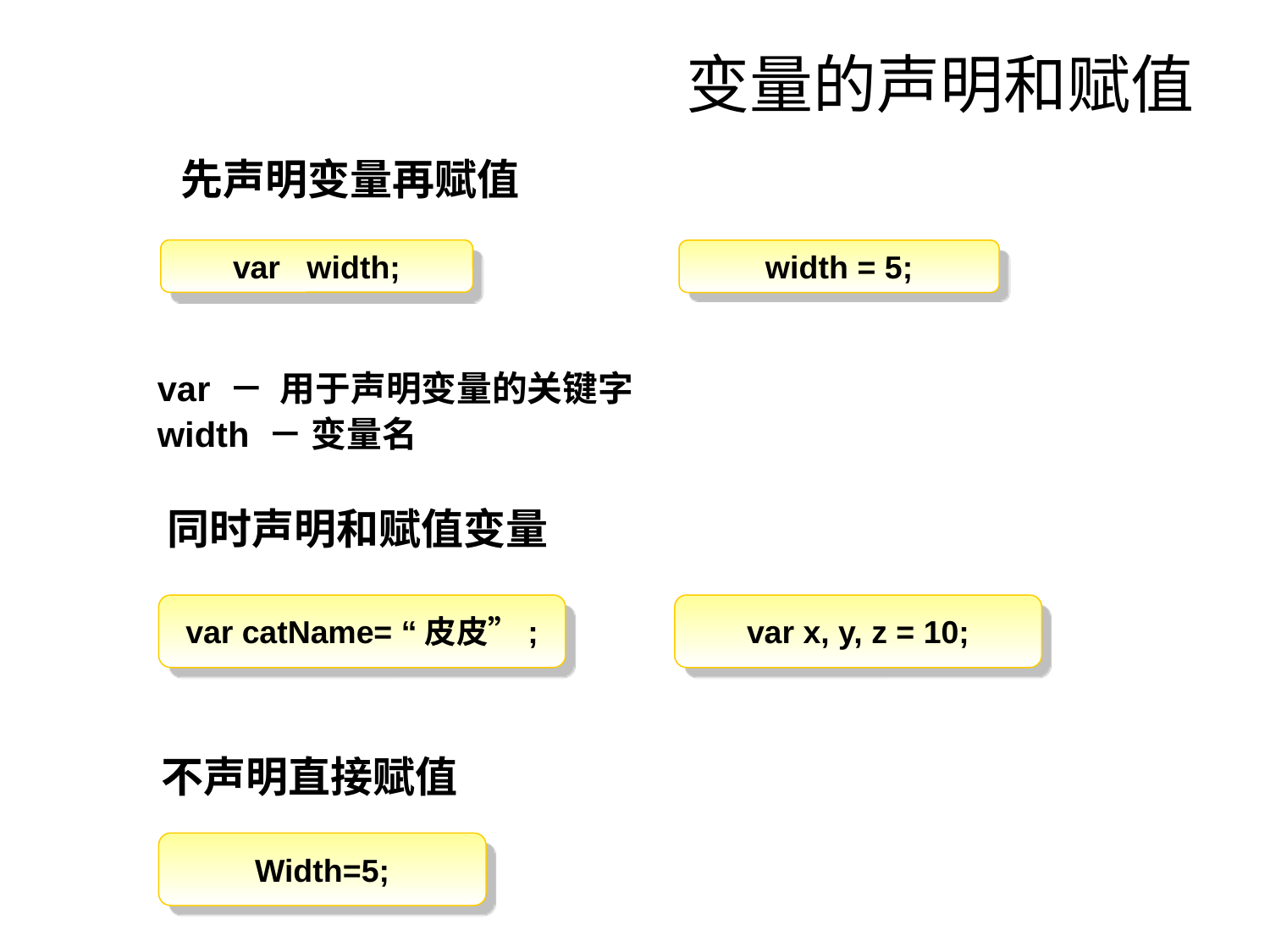

# 变量的声明和赋值
先声明变量再赋值
 var   width;
width = 5;

var －  用于声明变量的关键字
width － 变量名

同时声明和赋值变量
var catName= “皮皮”;
var x, y, z = 10;
不声明直接赋值
Width=5;